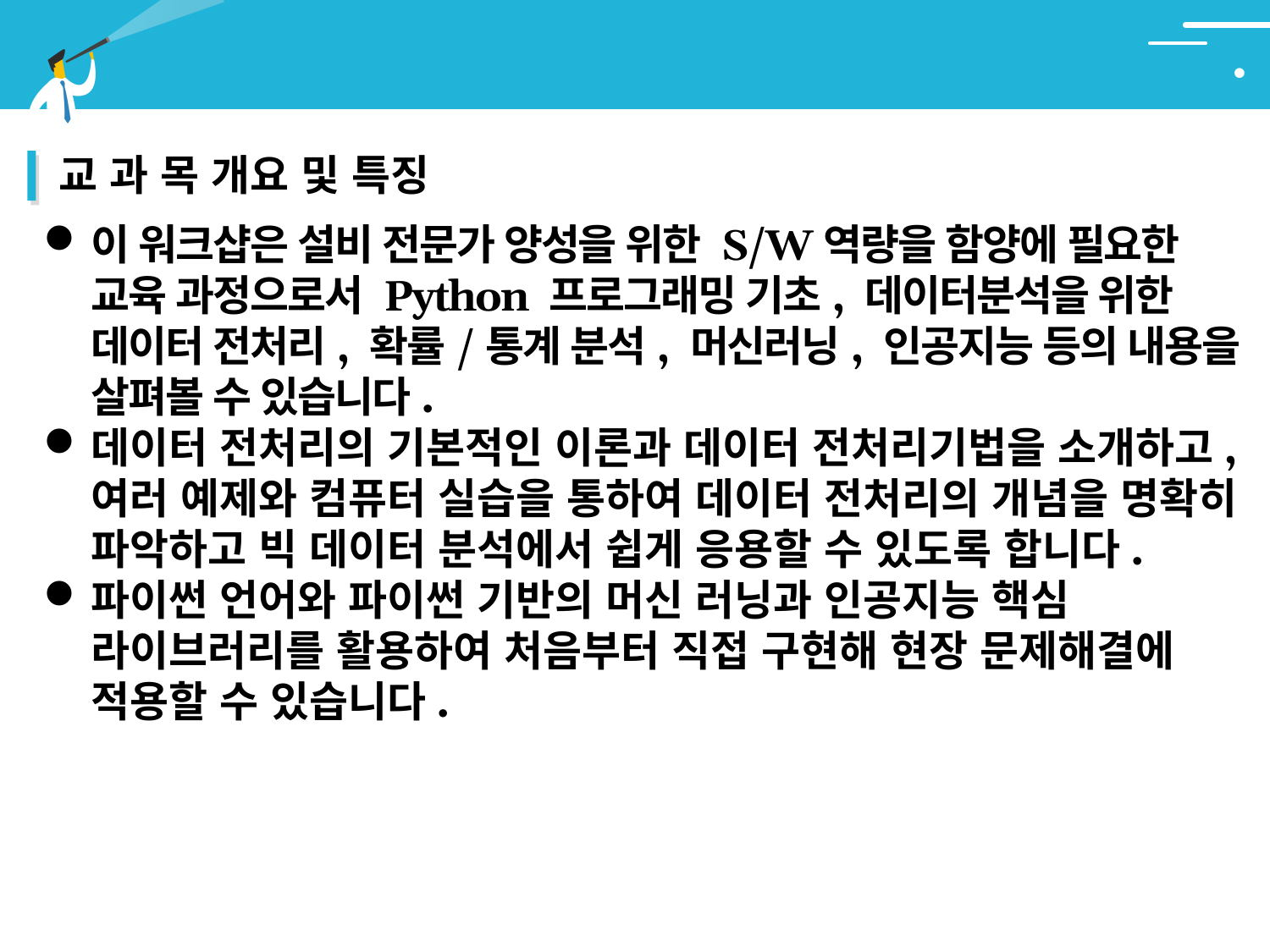

# Agenda
교 과 목 개요 및 특징

이 워크샵은 설비 전문가 양성을 위한 S/W역량을 함양에 필요한 교육 과정으로서 Python 프로그래밍 기초, 데이터분석을 위한 데이터 전처리, 확률/통계 분석, 머신러닝, 인공지능 등의 내용을 살펴볼 수 있습니다.
데이터 전처리의 기본적인 이론과 데이터 전처리기법을 소개하고, 여러 예제와 컴퓨터 실습을 통하여 데이터 전처리의 개념을 명확히 파악하고 빅 데이터 분석에서 쉽게 응용할 수 있도록 합니다.
파이썬 언어와 파이썬 기반의 머신 러닝과 인공지능 핵심 라이브러리를 활용하여 처음부터 직접 구현해 현장 문제해결에 적용할 수 있습니다.